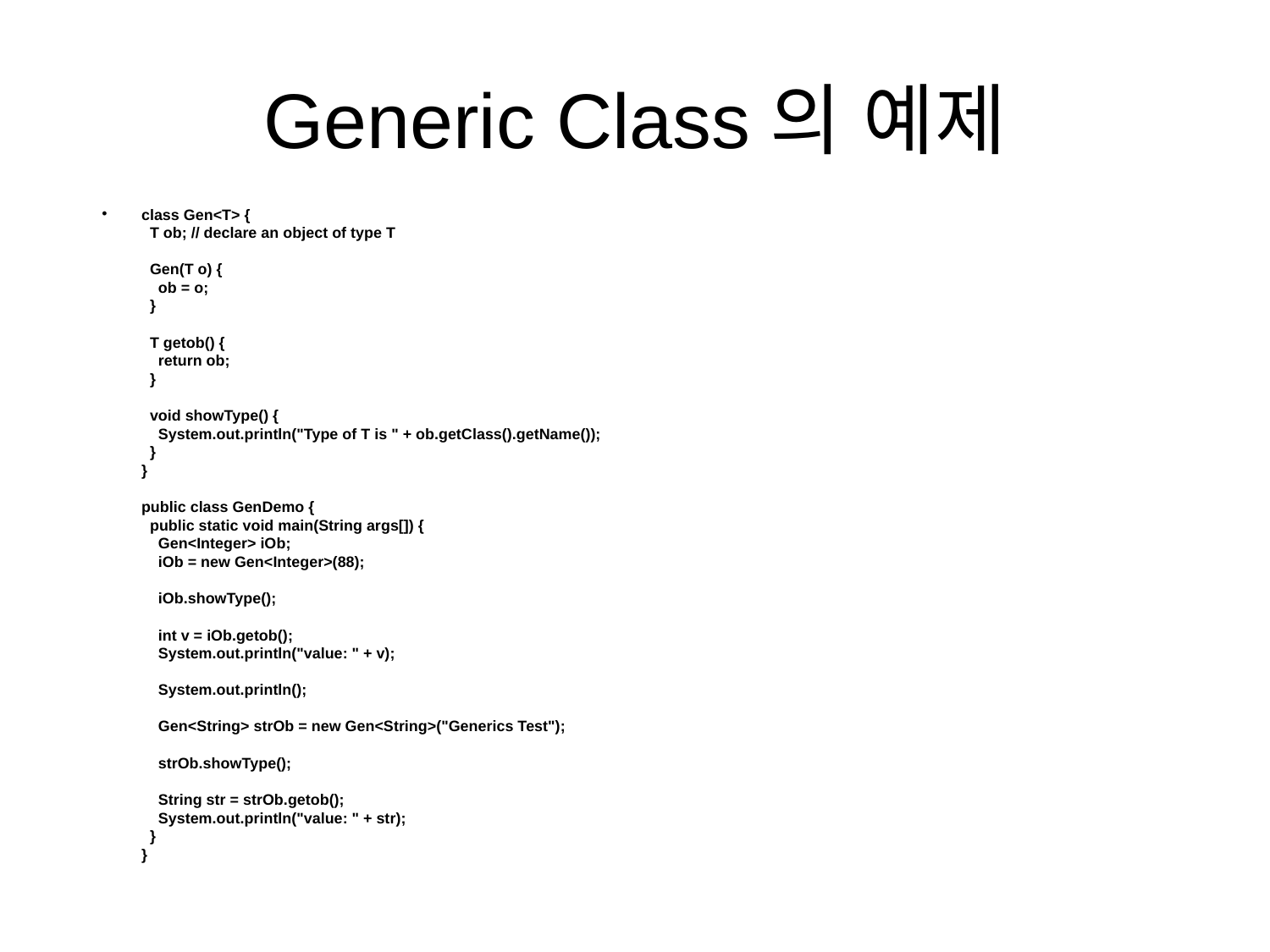

# Generic Class의 예제
class Gen<T> {
  T ob; // declare an object of type T
  Gen(T o) {
    ob = o;
  }
  T getob() {
    return ob;
  }
  void showType() {
    System.out.println("Type of T is " + ob.getClass().getName());
  }
}
public class GenDemo {
  public static void main(String args[]) {
    Gen<Integer> iOb;
    iOb = new Gen<Integer>(88);
    iOb.showType();
    int v = iOb.getob();
    System.out.println("value: " + v);
    System.out.println();
    Gen<String> strOb = new Gen<String>("Generics Test");
    strOb.showType();
    String str = strOb.getob();
    System.out.println("value: " + str);
  }
}